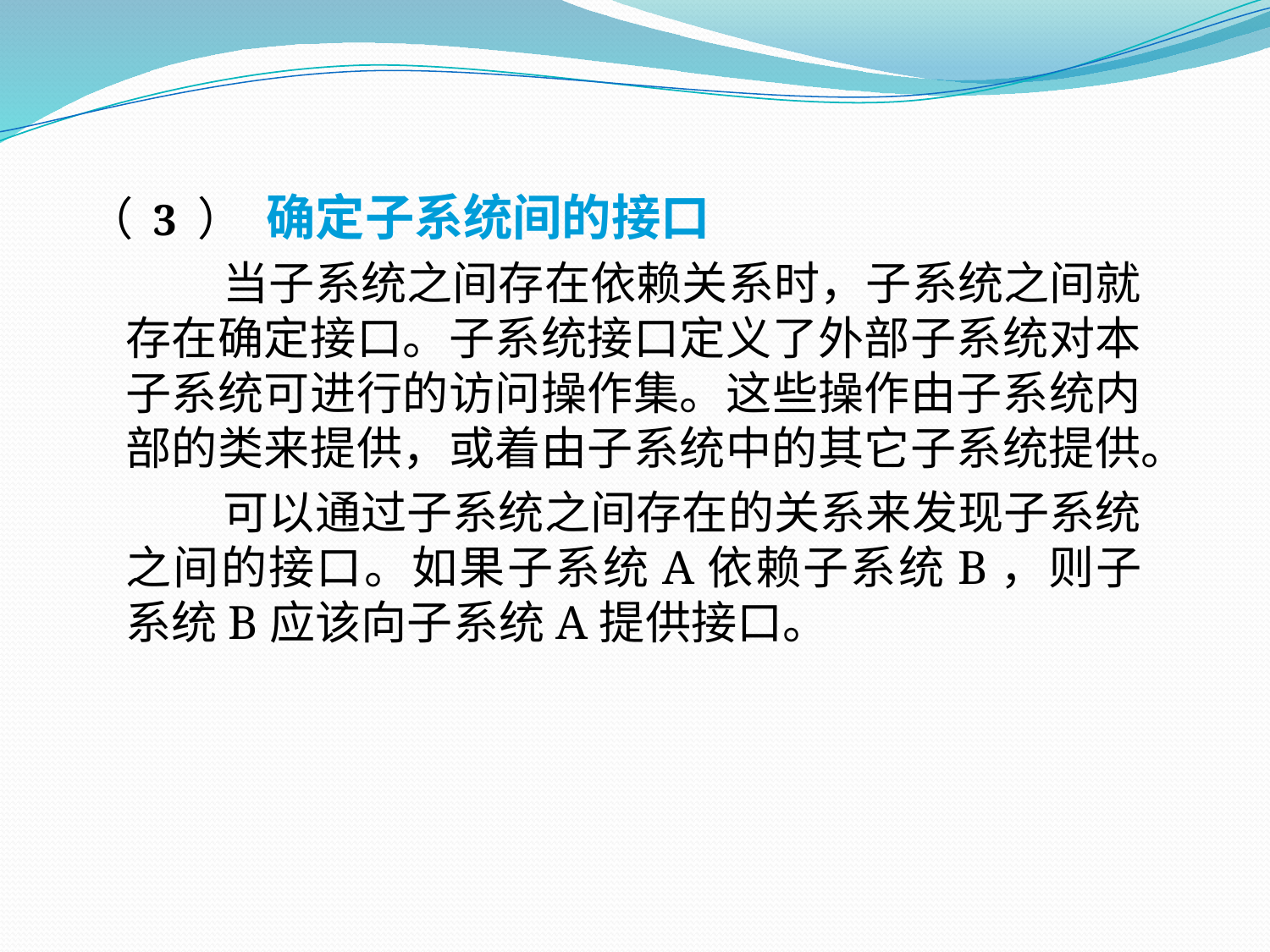

（ 3 ）  确定子系统间的接口
            当子系统之间存在依赖关系时，子系统之间就存在确定接口。子系统接口定义了外部子系统对本子系统可进行的访问操作集。这些操作由子系统内部的类来提供，或着由子系统中的其它子系统提供。
            可以通过子系统之间存在的关系来发现子系统之间的接口。如果子系统A依赖子系统B，则子系统B应该向子系统A提供接口。